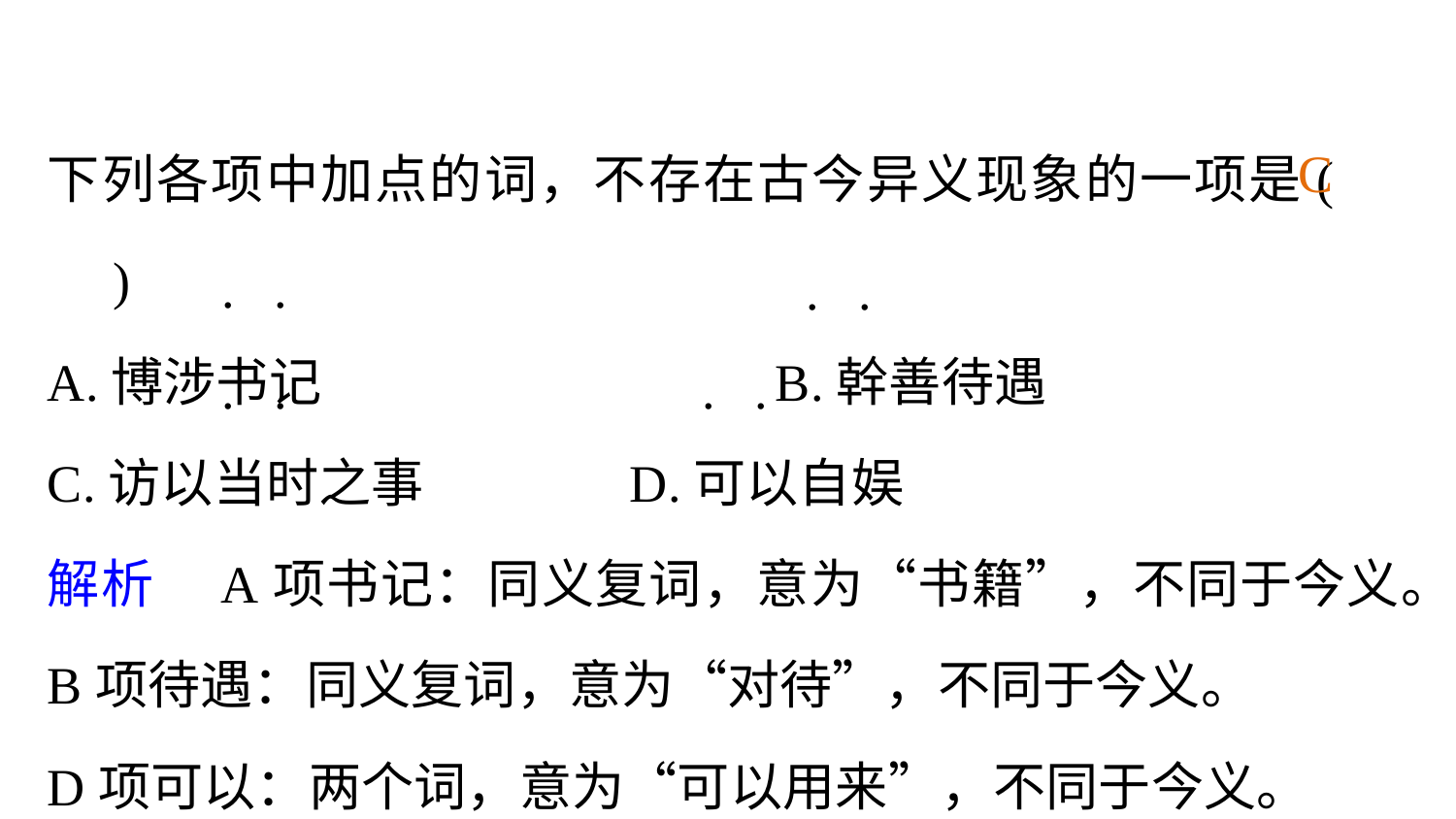

下列各项中加点的词，不存在古今异义现象的一项是(　　)
A.博涉书记  			B.幹善待遇
C.访以当时之事  		D.可以自娱
解析　A项书记：同义复词，意为“书籍”，不同于今义。
B项待遇：同义复词，意为“对待”，不同于今义。
D项可以：两个词，意为“可以用来”，不同于今义。
C
.   .
.   .
.   .
.   .